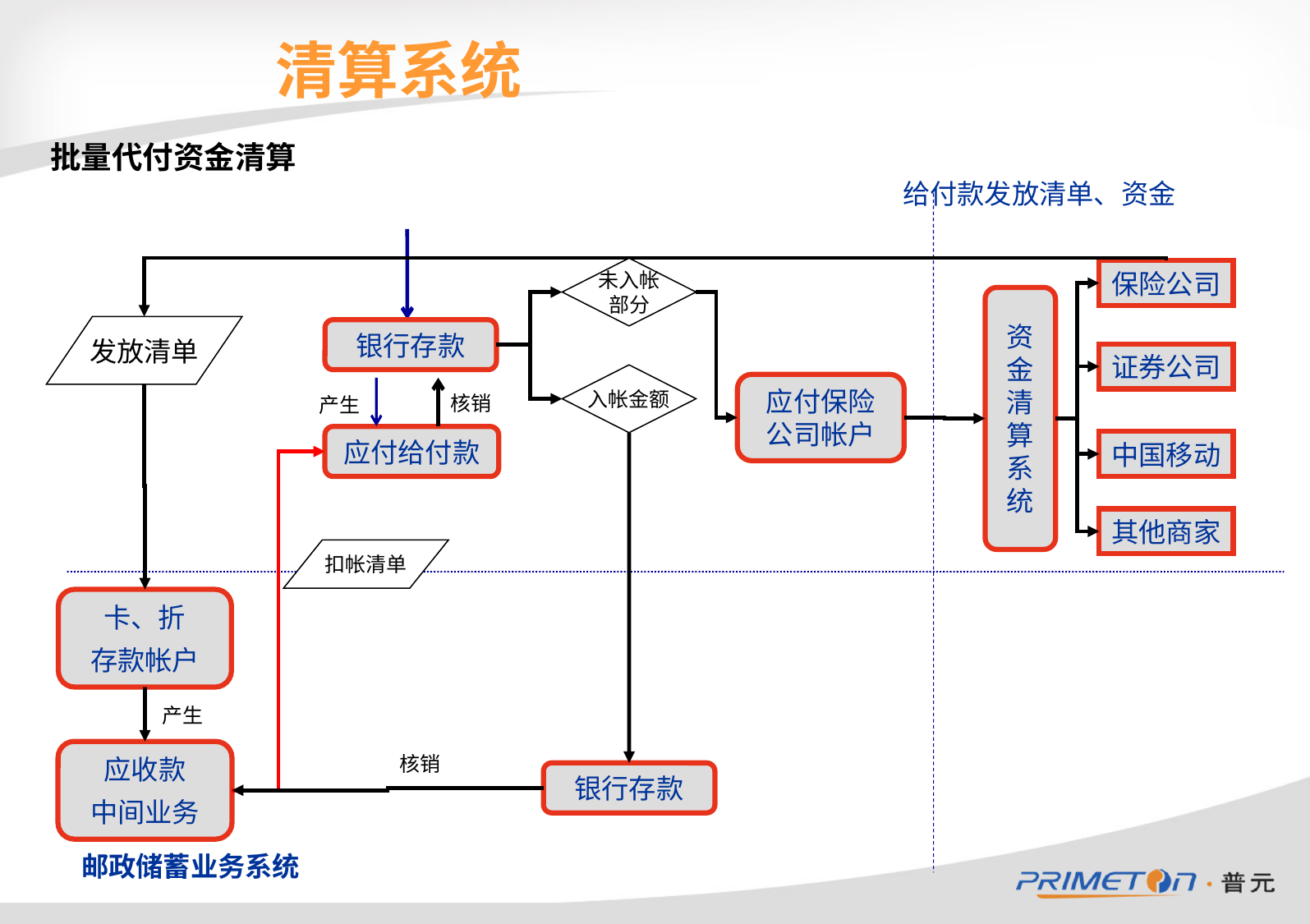

# 清算系统
批量代付资金清算
给付款发放清单、资金

未入帐
部分
保险公司
资金清算系统
发放清单
银行存款
证券公司
入帐金额
应付保险公司帐户

核销
产生
应付给付款
中国移动
其他商家
扣帐清单

卡、折
存款帐户
产生
应收款
中间业务
核销
银行存款
邮政储蓄业务系统